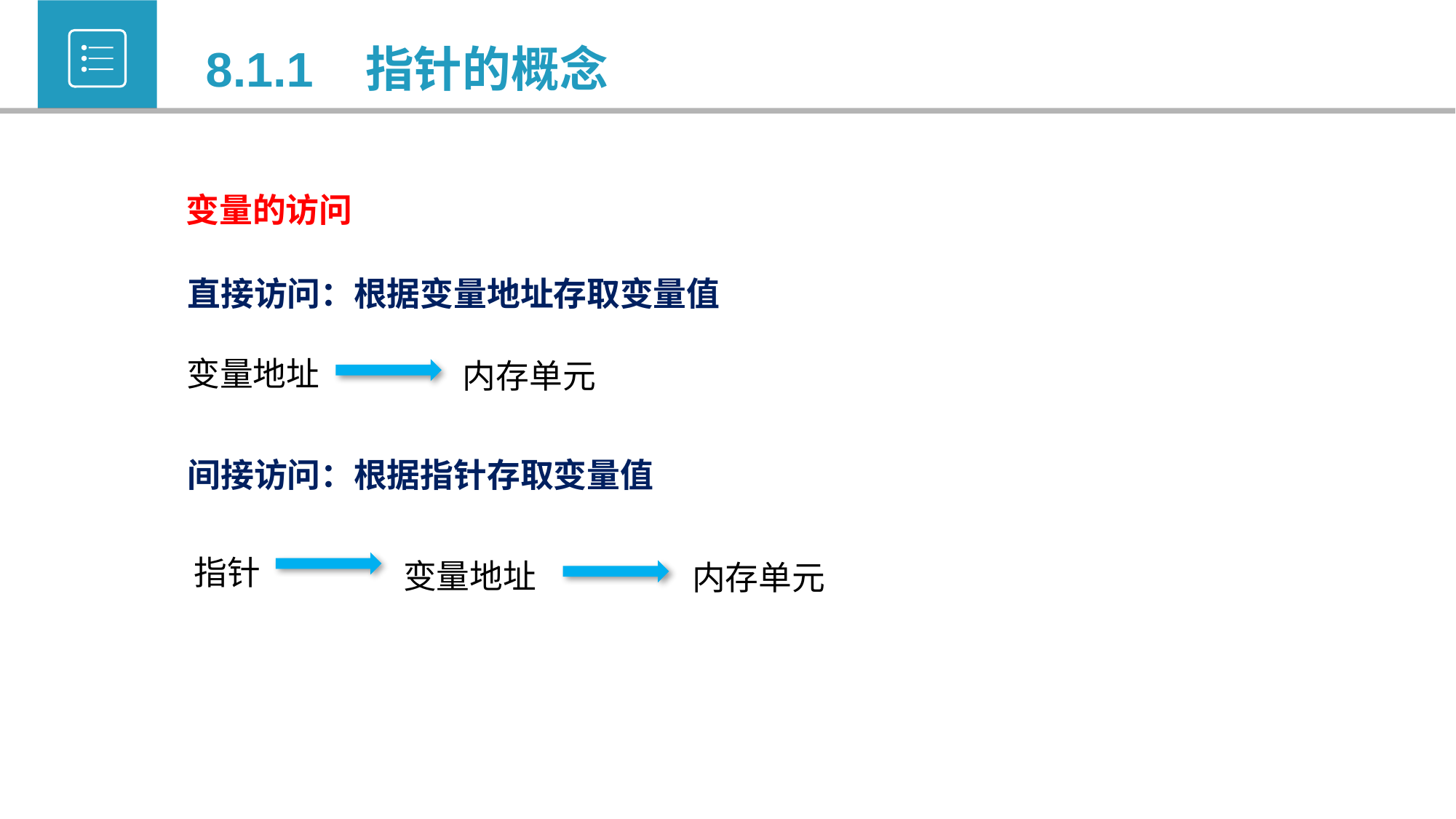

8.1.1   指针的概念
        变量的访问
直接访问：根据变量地址存取变量值
变量地址
内存单元

间接访问：根据指针存取变量值
指针
变量地址
内存单元